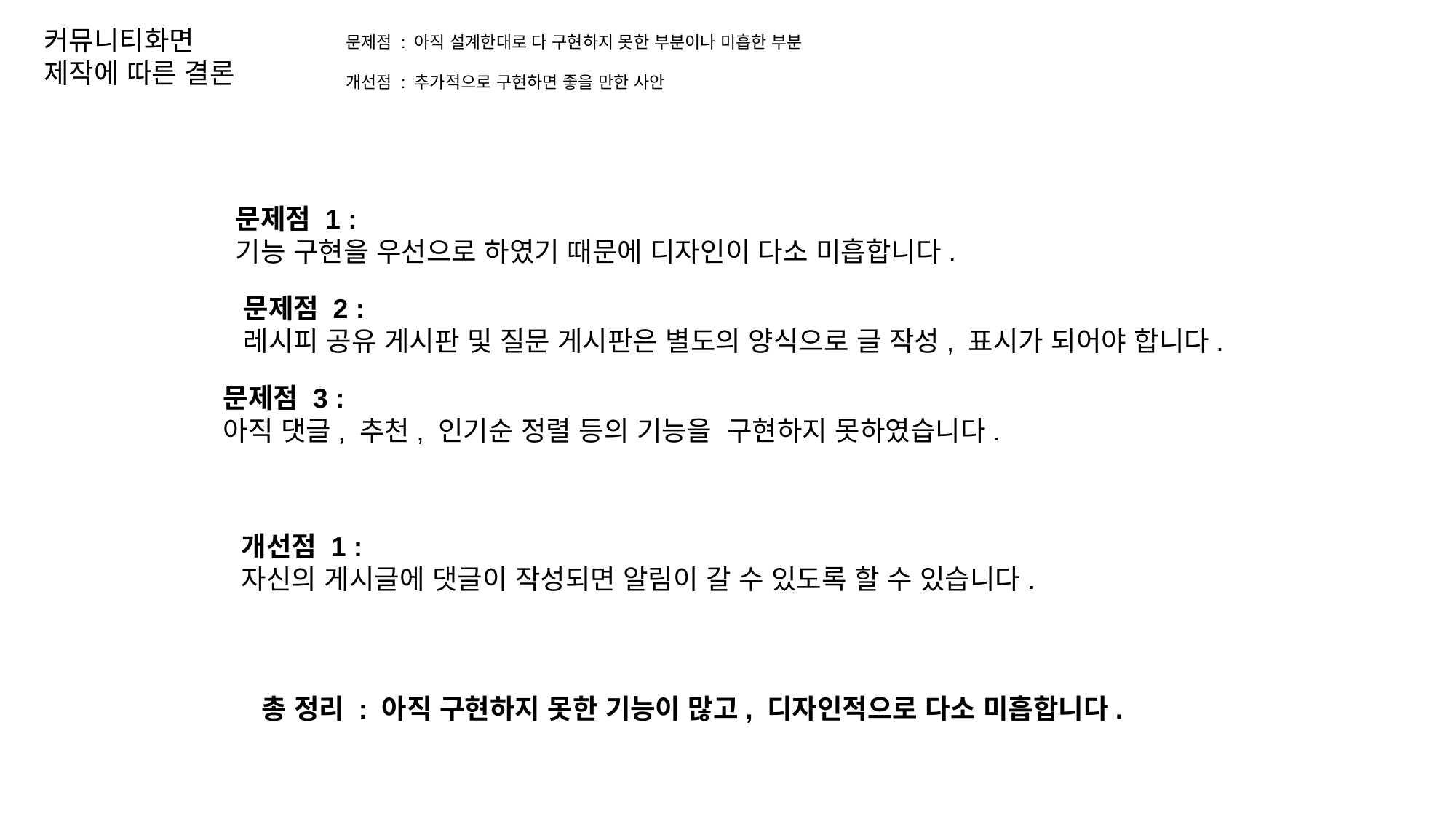

커뮤니티화면
제작에 따른 결론
문제점 : 아직 설계한대로 다 구현하지 못한 부분이나 미흡한 부분

개선점 : 추가적으로 구현하면 좋을 만한 사안
문제점 1 :
기능 구현을 우선으로 하였기 때문에 디자인이 다소 미흡합니다.
문제점 2 :
레시피 공유 게시판 및 질문 게시판은 별도의 양식으로 글 작성, 표시가 되어야 합니다.
문제점 3 :
아직 댓글, 추천, 인기순 정렬 등의 기능을  구현하지 못하였습니다.
개선점 1 :
자신의 게시글에 댓글이 작성되면 알림이 갈 수 있도록 할 수 있습니다.
총 정리 : 아직 구현하지 못한 기능이 많고, 디자인적으로 다소 미흡합니다.